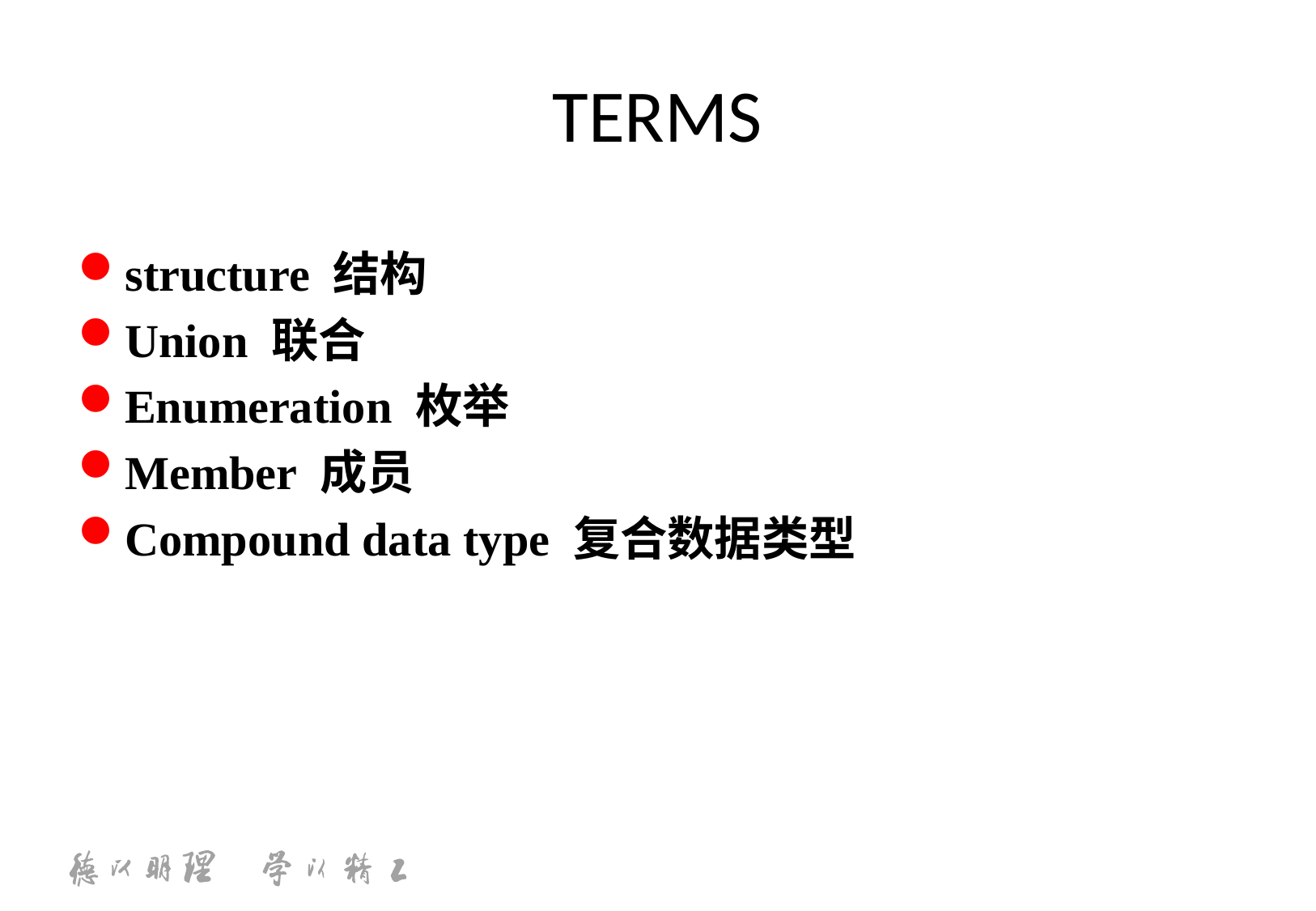

# TERMS

structure 结构
Union 联合
Enumeration 枚举
Member 成员
Compound data type 复合数据类型
141